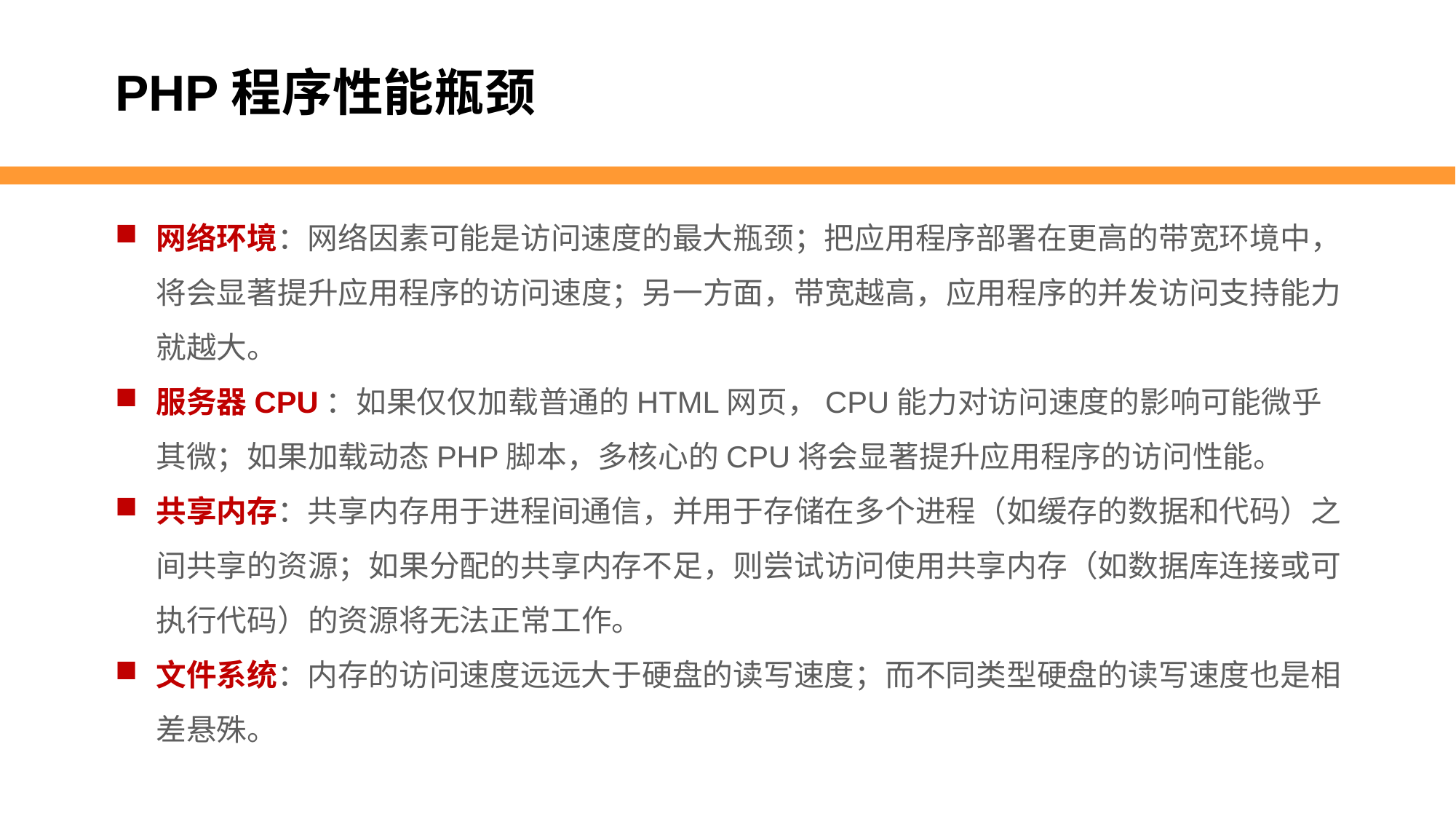

PHP程序性能瓶颈
网络环境：网络因素可能是访问速度的最大瓶颈；把应用程序部署在更高的带宽环境中，将会显著提升应用程序的访问速度；另一方面，带宽越高，应用程序的并发访问支持能力就越大。
服务器CPU：如果仅仅加载普通的HTML网页，CPU能力对访问速度的影响可能微乎其微；如果加载动态PHP脚本，多核心的CPU将会显著提升应用程序的访问性能。
共享内存：共享内存用于进程间通信，并用于存储在多个进程（如缓存的数据和代码）之间共享的资源；如果分配的共享内存不足，则尝试访问使用共享内存（如数据库连接或可执行代码）的资源将无法正常工作。
文件系统：内存的访问速度远远大于硬盘的读写速度；而不同类型硬盘的读写速度也是相差悬殊。